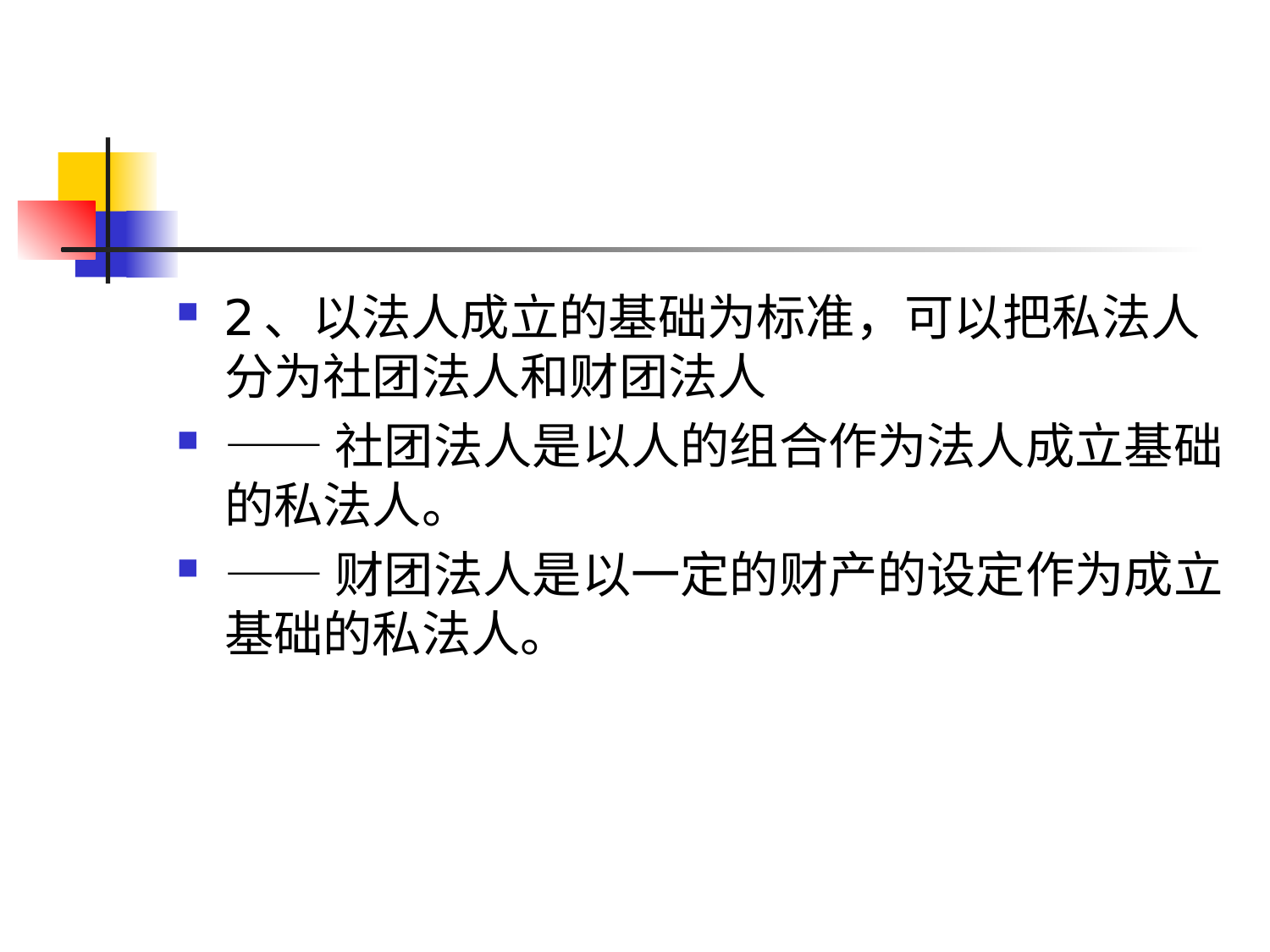

#
2、以法人成立的基础为标准，可以把私法人分为社团法人和财团法人
——社团法人是以人的组合作为法人成立基础的私法人。
——财团法人是以一定的财产的设定作为成立基础的私法人。